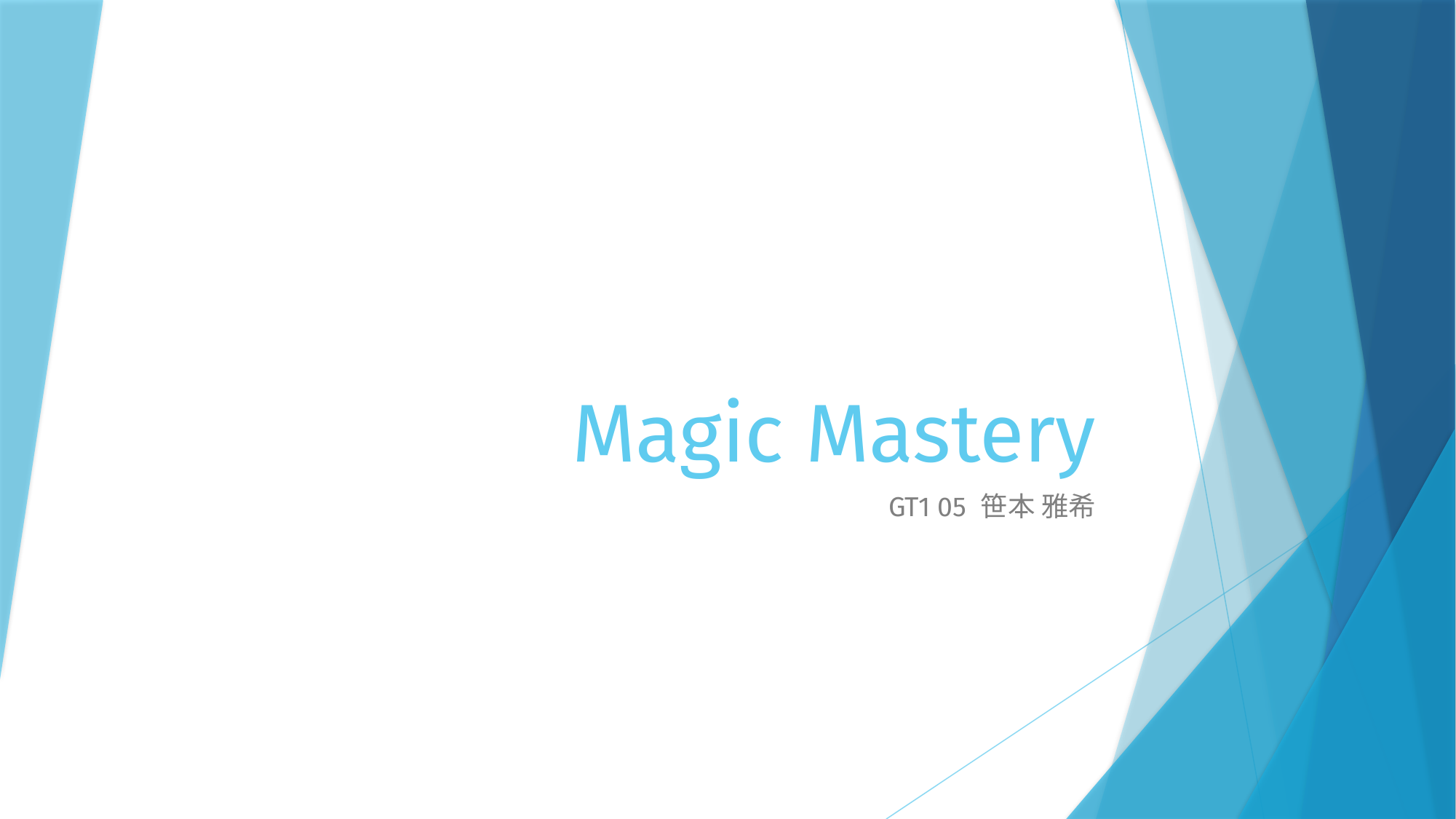

# Magic Mastery
GT1 05 笹本 雅希